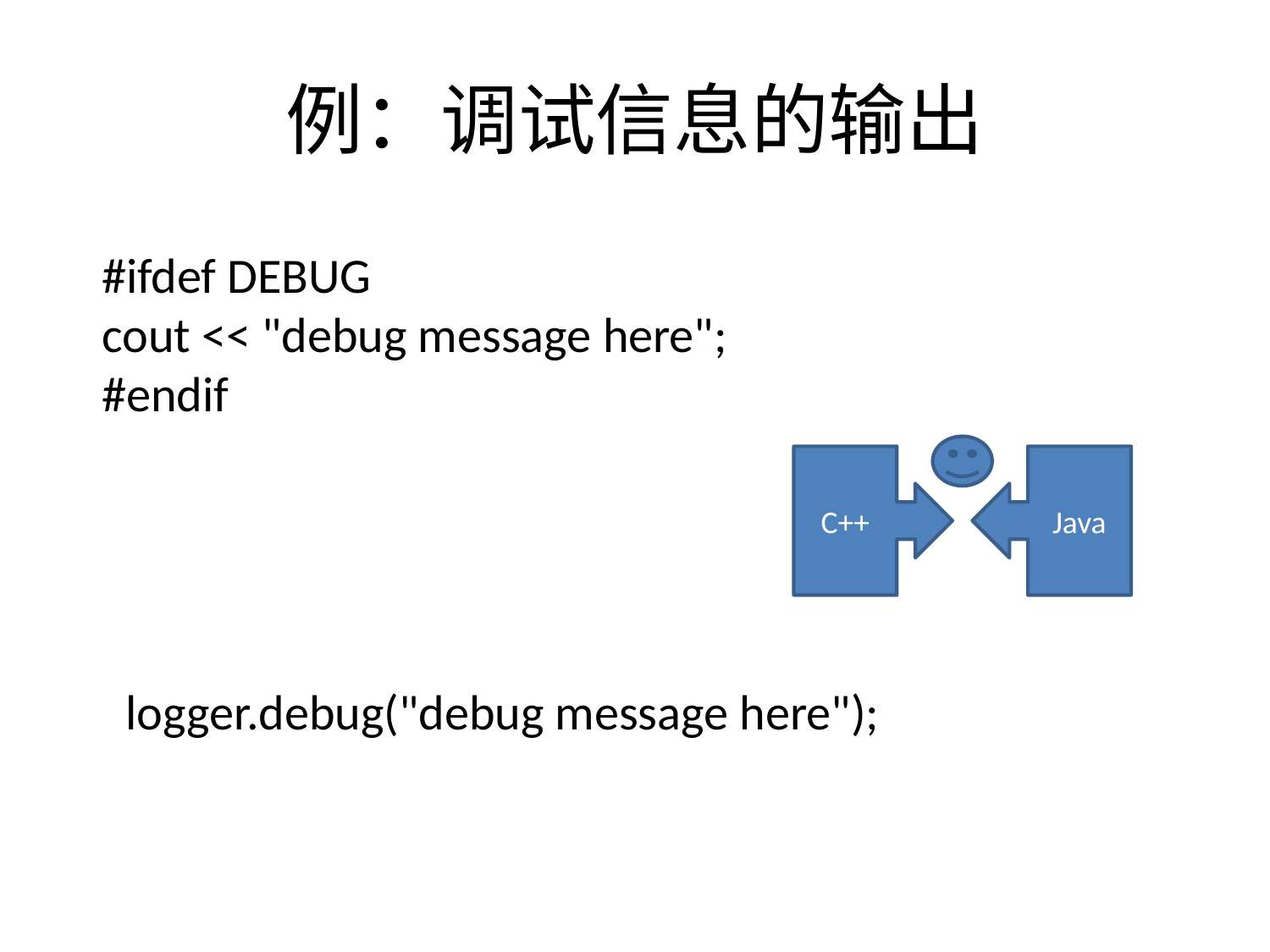

# 例：调试信息的输出
#ifdef DEBUG
cout << "debug message here";
#endif

C++
Java
logger.debug("debug message here");